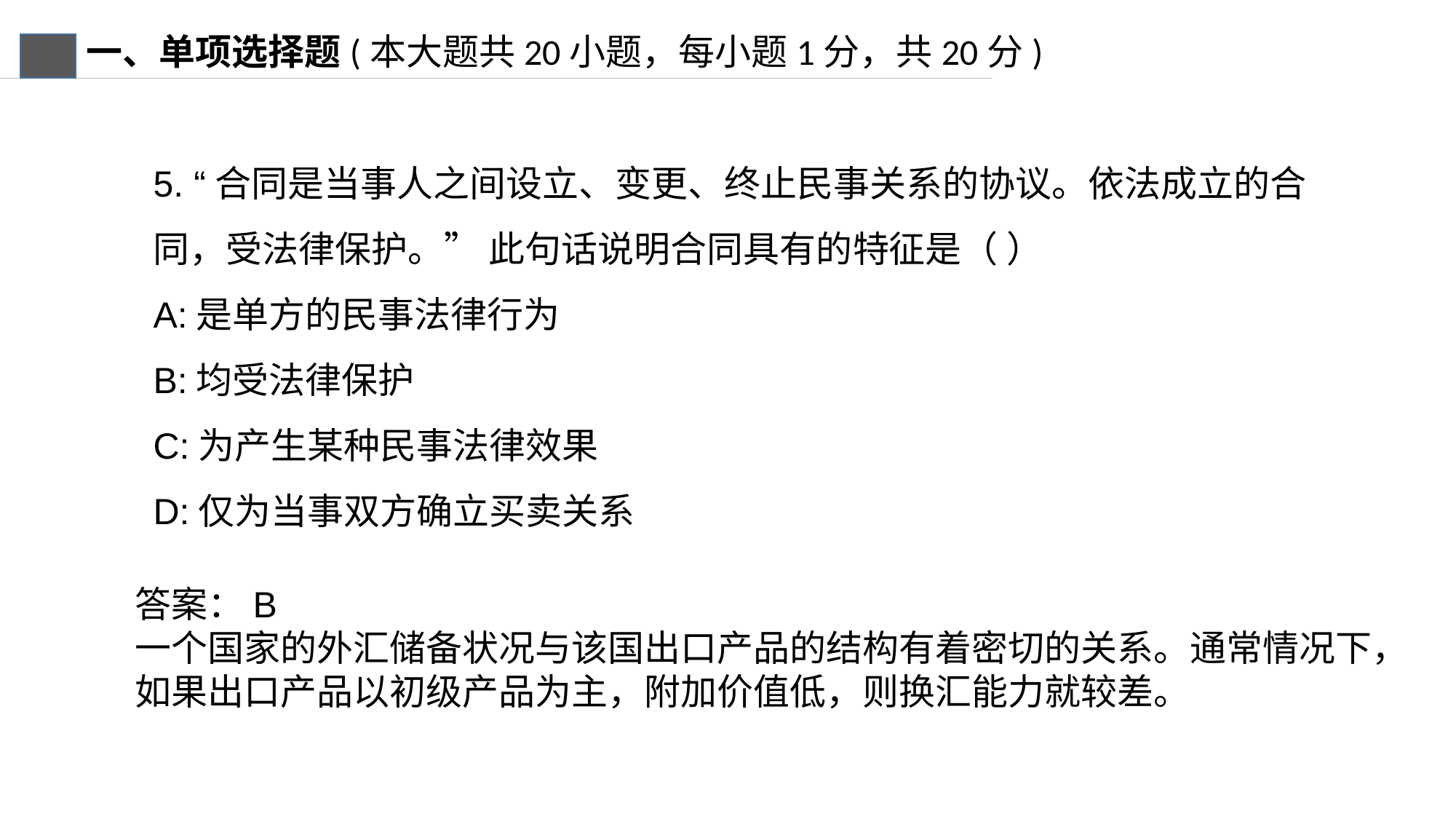

一、单项选择题(本大题共20小题，每小题1分，共20分)

5. “合同是当事人之间设立、变更、终止民事关系的协议。依法成立的合同，受法律保护。” 此句话说明合同具有的特征是（ ）
A:是单方的民事法律行为
B:均受法律保护
C:为产生某种民事法律效果
D:仅为当事双方确立买卖关系
答案：B
一个国家的外汇储备状况与该国出口产品的结构有着密切的关系。通常情况下，如果出口产品以初级产品为主，附加价值低，则换汇能力就较差。